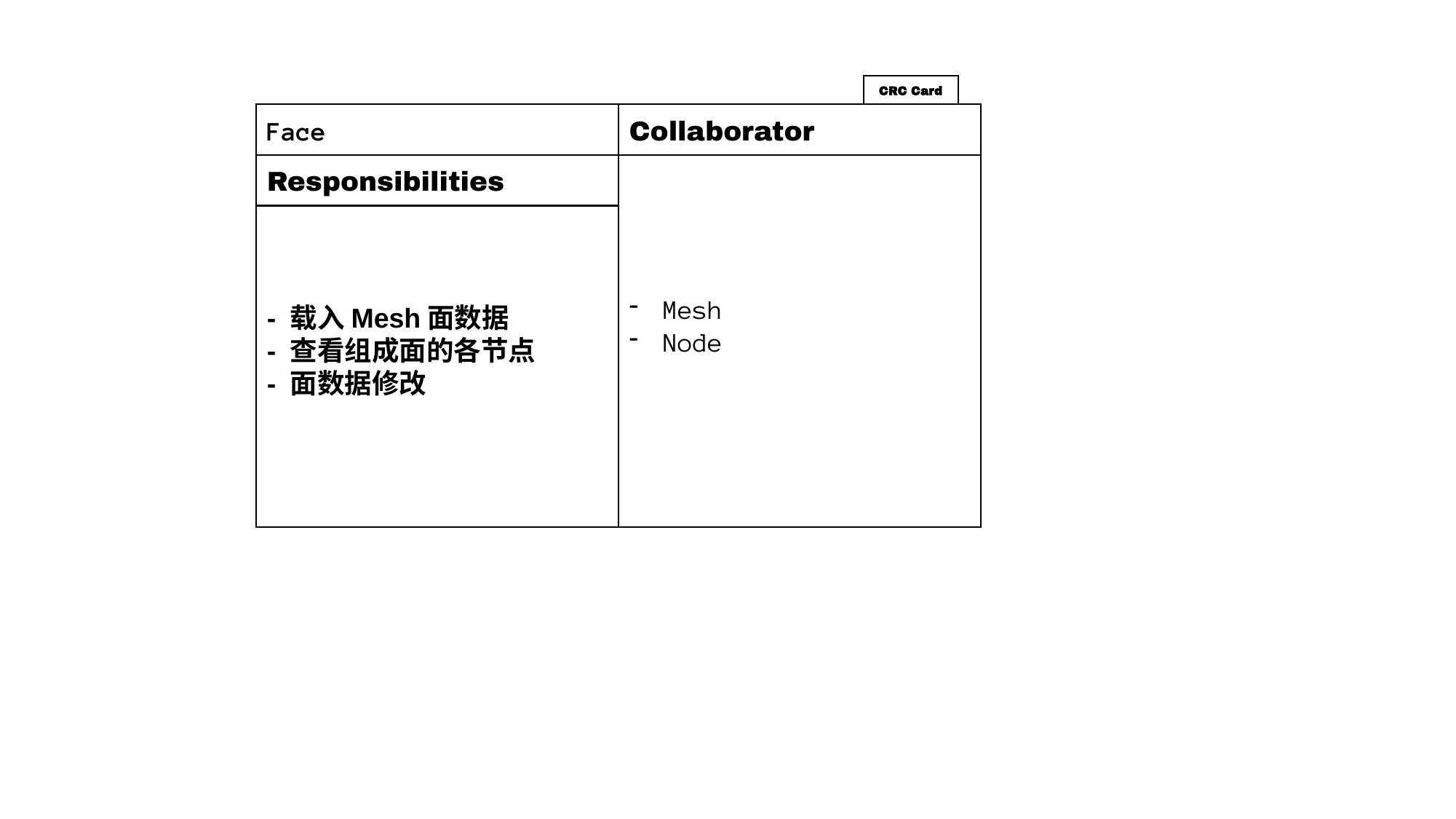

CRC Card
Face
Collaborator
Responsibilities
Mesh
Node

- 载入Mesh面数据
- 查看组成面的各节点
- 面数据修改